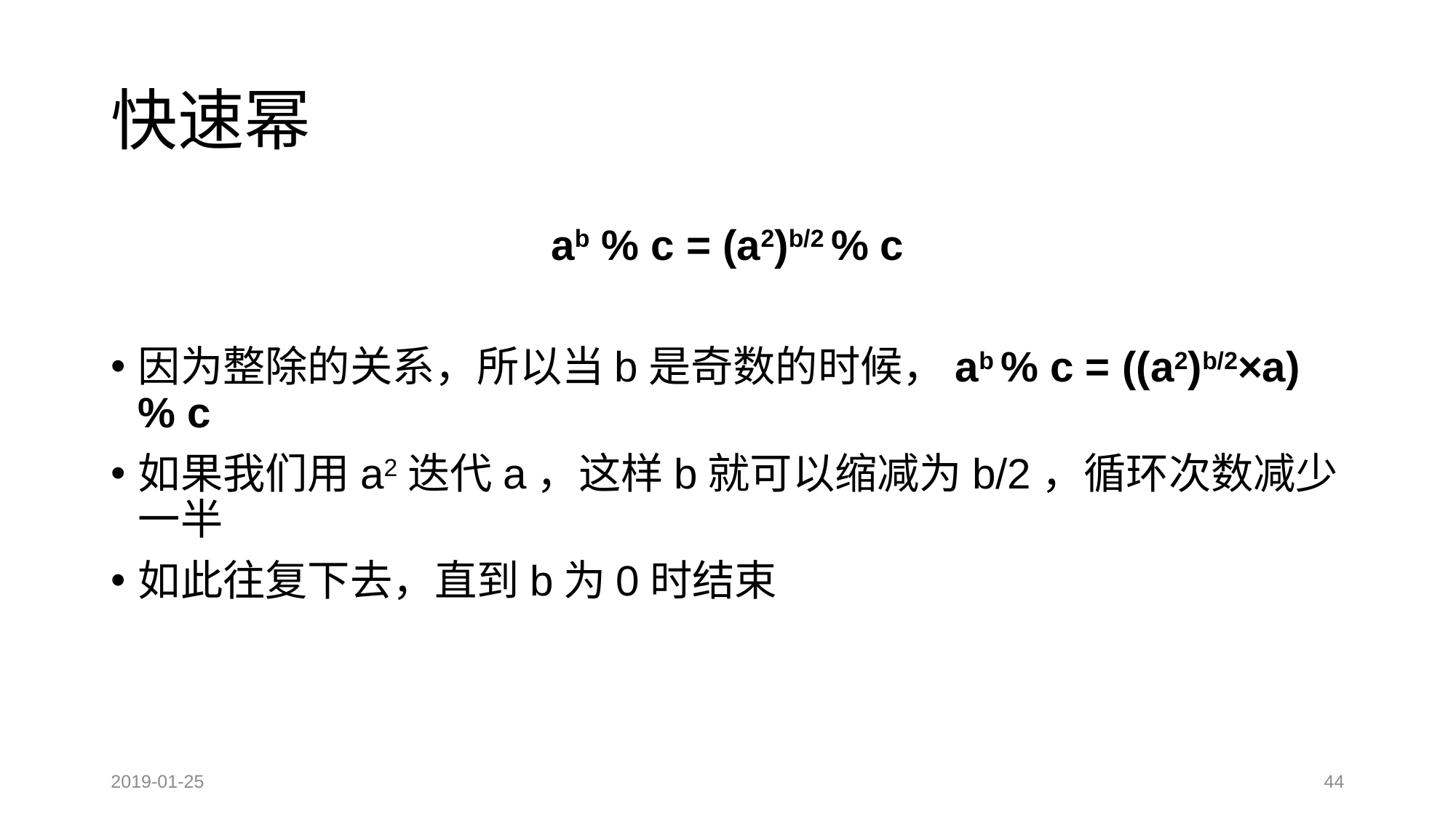

# 快速幂
ab % c = (a2)b/2 % c

因为整除的关系，所以当b是奇数的时候，ab % c = ((a2)b/2×a) % c
如果我们用a2迭代a，这样b就可以缩减为b/2，循环次数减少一半
如此往复下去，直到b为0时结束

2019-01-25
44